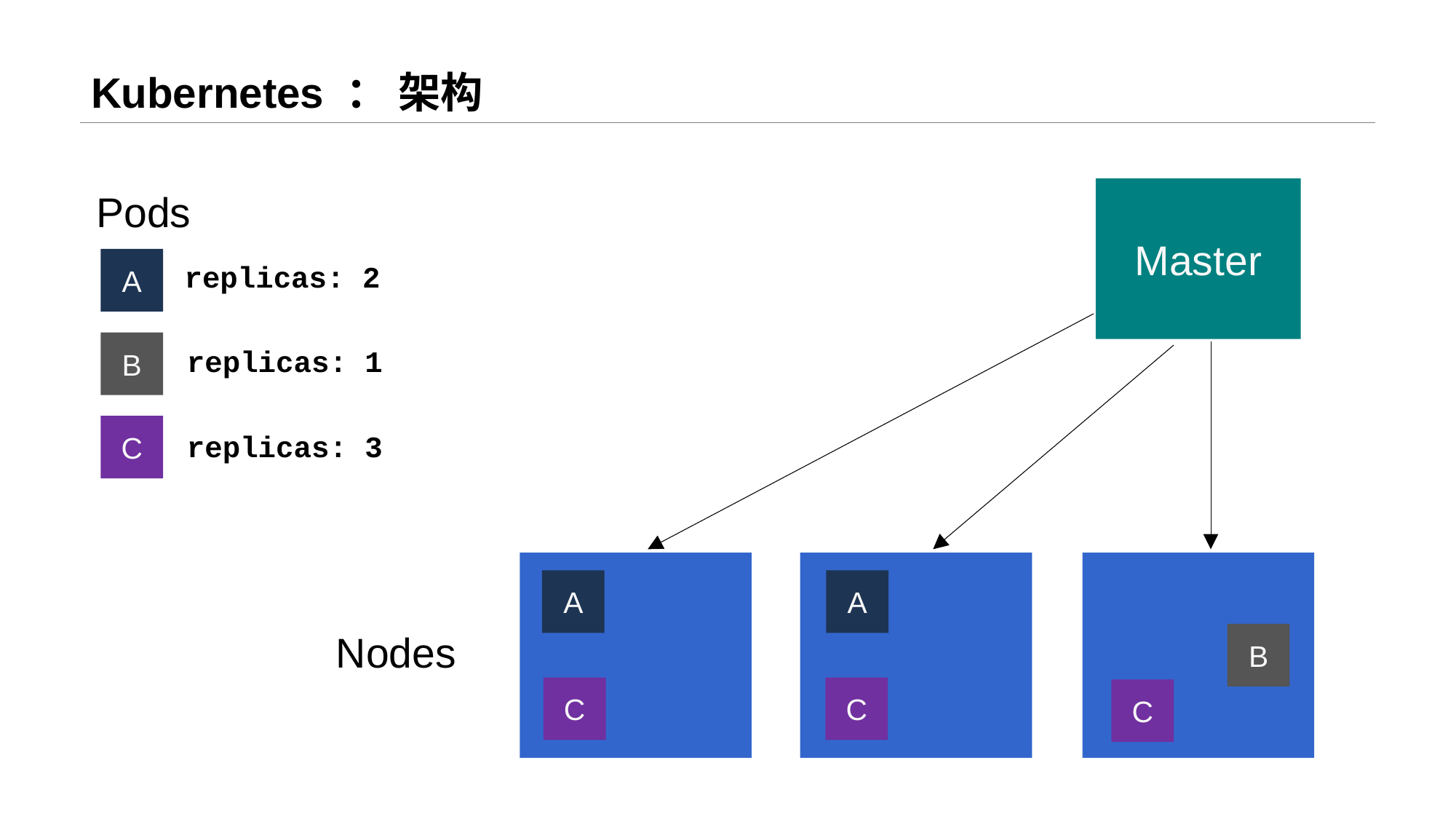

# Kubernetes ： 架构
Pods
Master
replicas: 2
A
replicas: 1
B
C
replicas: 3

A
A
Nodes
B
C
C
C